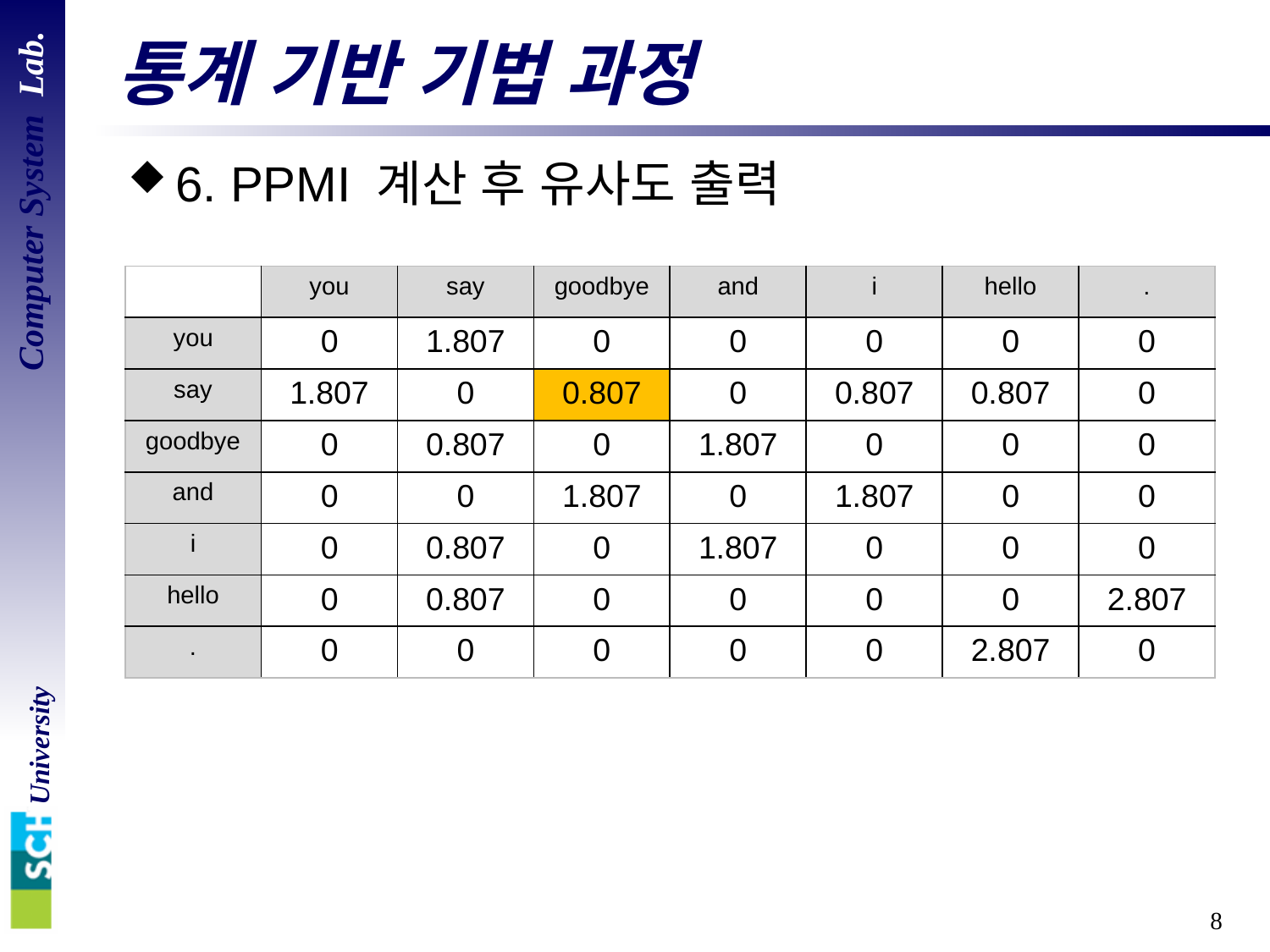

# 통계 기반 기법 과정
6. PPMI 계산 후 유사도 출력

|  | you | say | goodbye | and | i | hello | . |
| --- | --- | --- | --- | --- | --- | --- | --- |
| you | 0 | 1.807 | 0 | 0 | 0 | 0 | 0 |
| say | 1.807 | 0 | 0.807 | 0 | 0.807 | 0.807 | 0 |
| goodbye | 0 | 0.807 | 0 | 1.807 | 0 | 0 | 0 |
| and | 0 | 0 | 1.807 | 0 | 1.807 | 0 | 0 |
| i | 0 | 0.807 | 0 | 1.807 | 0 | 0 | 0 |
| hello | 0 | 0.807 | 0 | 0 | 0 | 0 | 2.807 |
| . | 0 | 0 | 0 | 0 | 0 | 2.807 | 0 |